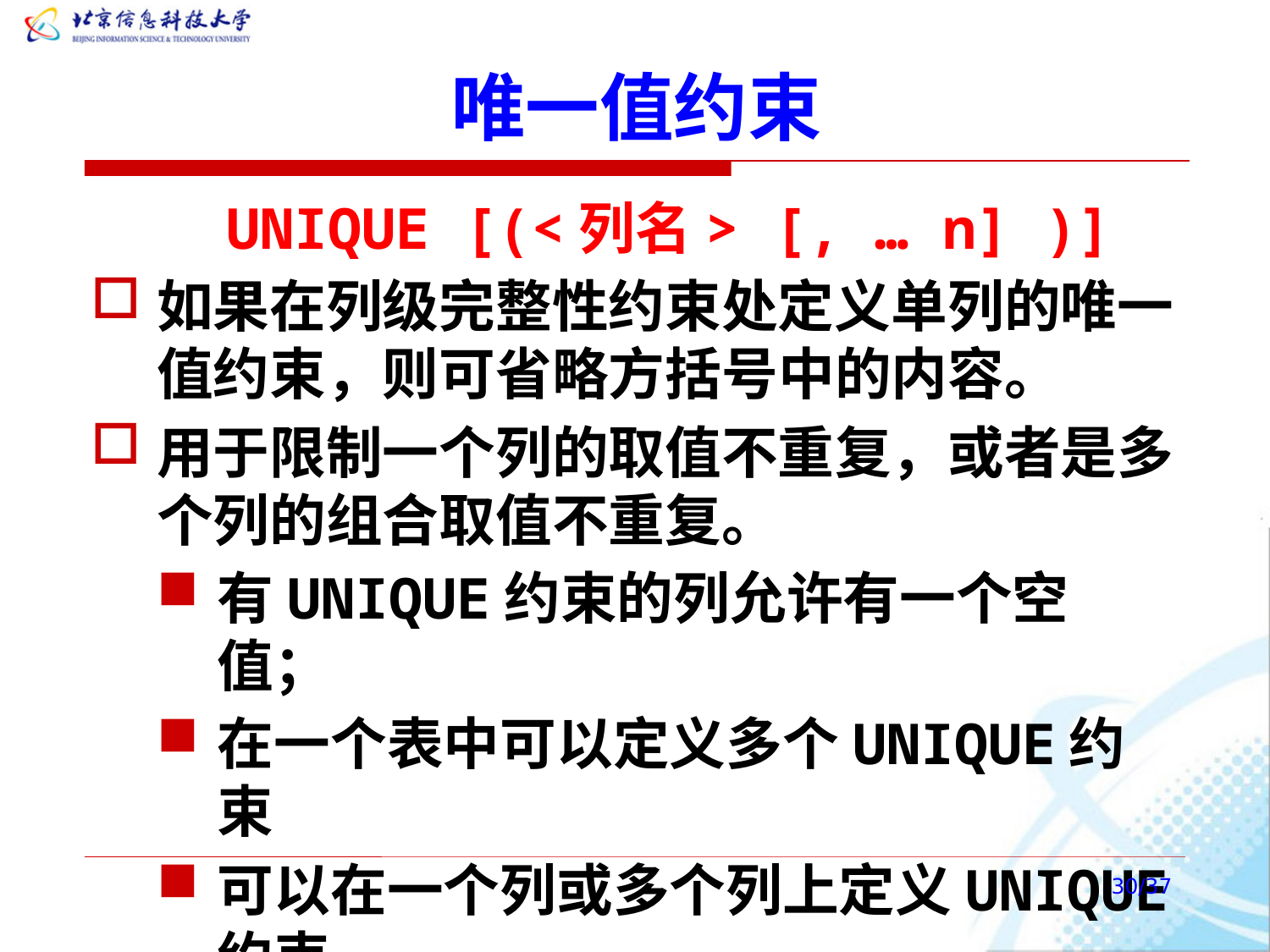

# 唯一值约束
    UNIQUE [(<列名> [, … n] )]
如果在列级完整性约束处定义单列的唯一值约束，则可省略方括号中的内容。
用于限制一个列的取值不重复，或者是多个列的组合取值不重复。
有UNIQUE约束的列允许有一个空值；
在一个表中可以定义多个UNIQUE约束
可以在一个列或多个列上定义UNIQUE约束

30/37